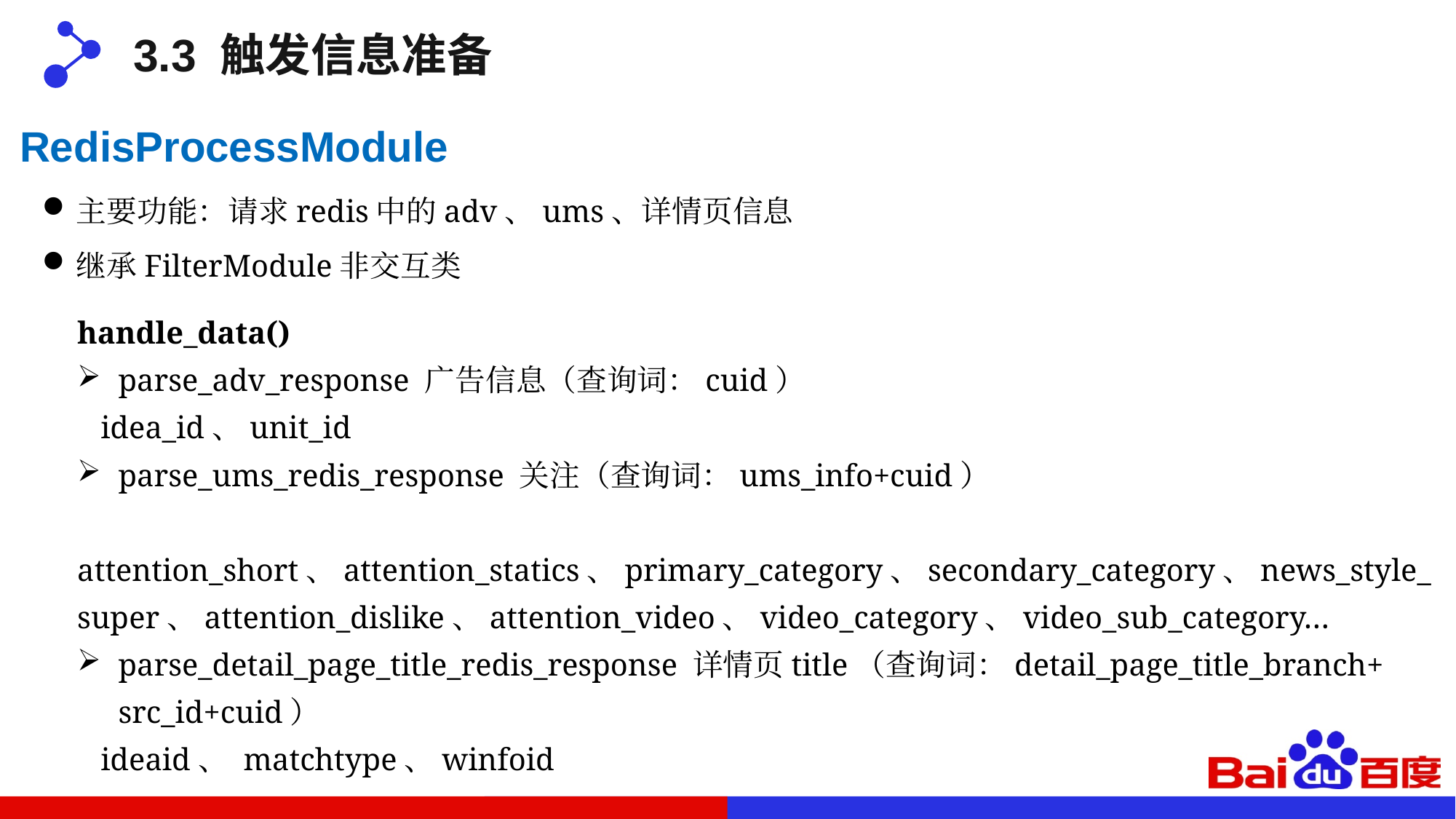

3.3 触发信息准备
RedisProcessModule
主要功能：请求redis中的adv、ums、详情页信息
继承FilterModule非交互类
handle_data()
parse_adv_response 广告信息（查询词：cuid）
   idea_id、unit_id
parse_ums_redis_response 关注（查询词：ums_info+cuid）
   attention_short、attention_statics、primary_category、secondary_category、news_style_super、attention_dislike、attention_video、video_category、video_sub_category…
parse_detail_page_title_redis_response 详情页title（查询词：detail_page_title_branch+ src_id+cuid）
   ideaid、 matchtype、winfoid